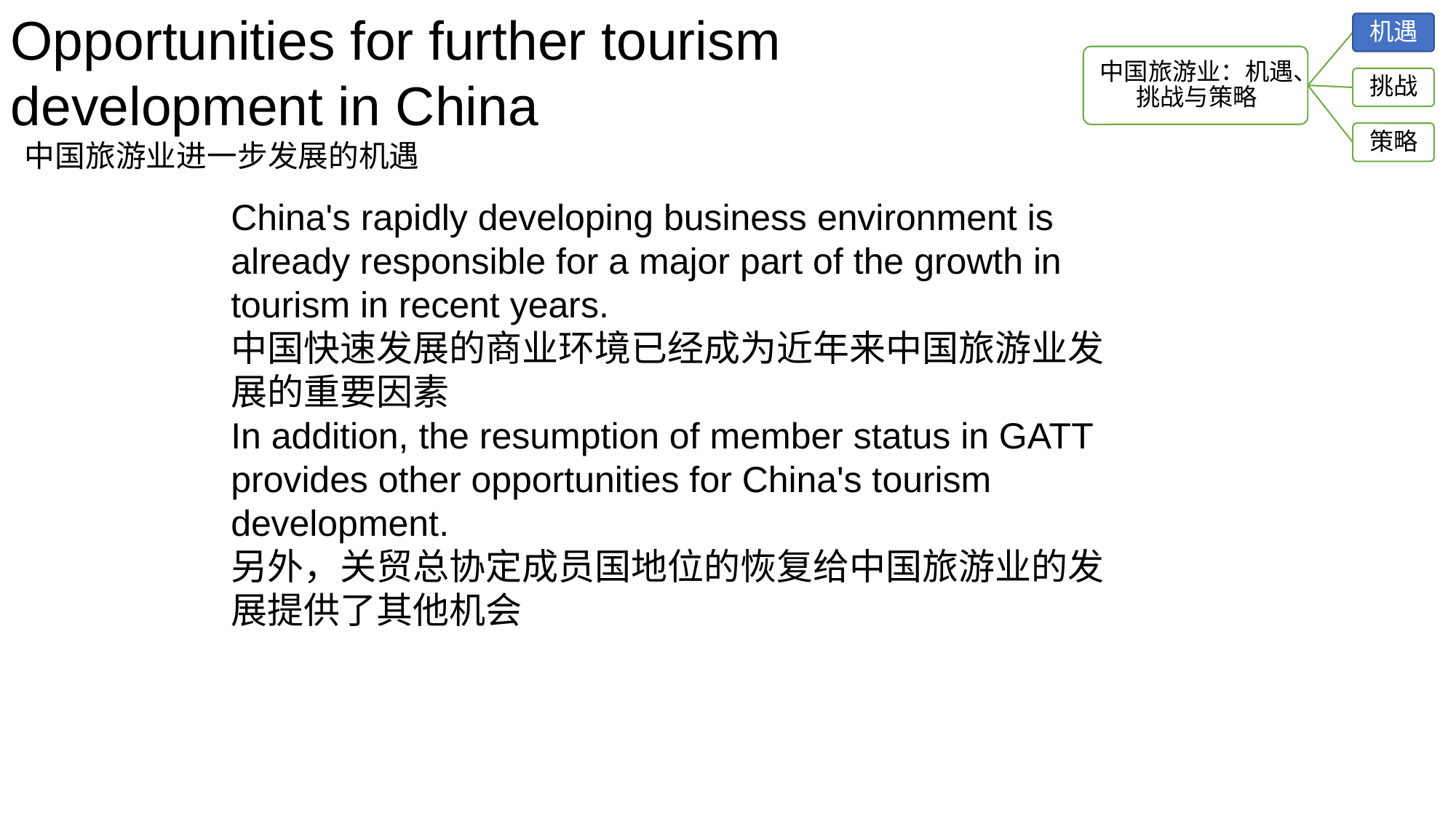

Opportunities for further tourism development in China
 中国旅游业进一步发展的机遇
中国旅游业：机遇、挑战与策略

机遇

挑战

策略
China's rapidly developing business environment is already responsible for a major part of the growth in tourism in recent years.
中国快速发展的商业环境已经成为近年来中国旅游业发展的重要因素
In addition, the resumption of member status in GATT provides other opportunities for China's tourism development.
另外，关贸总协定成员国地位的恢复给中国旅游业的发展提供了其他机会